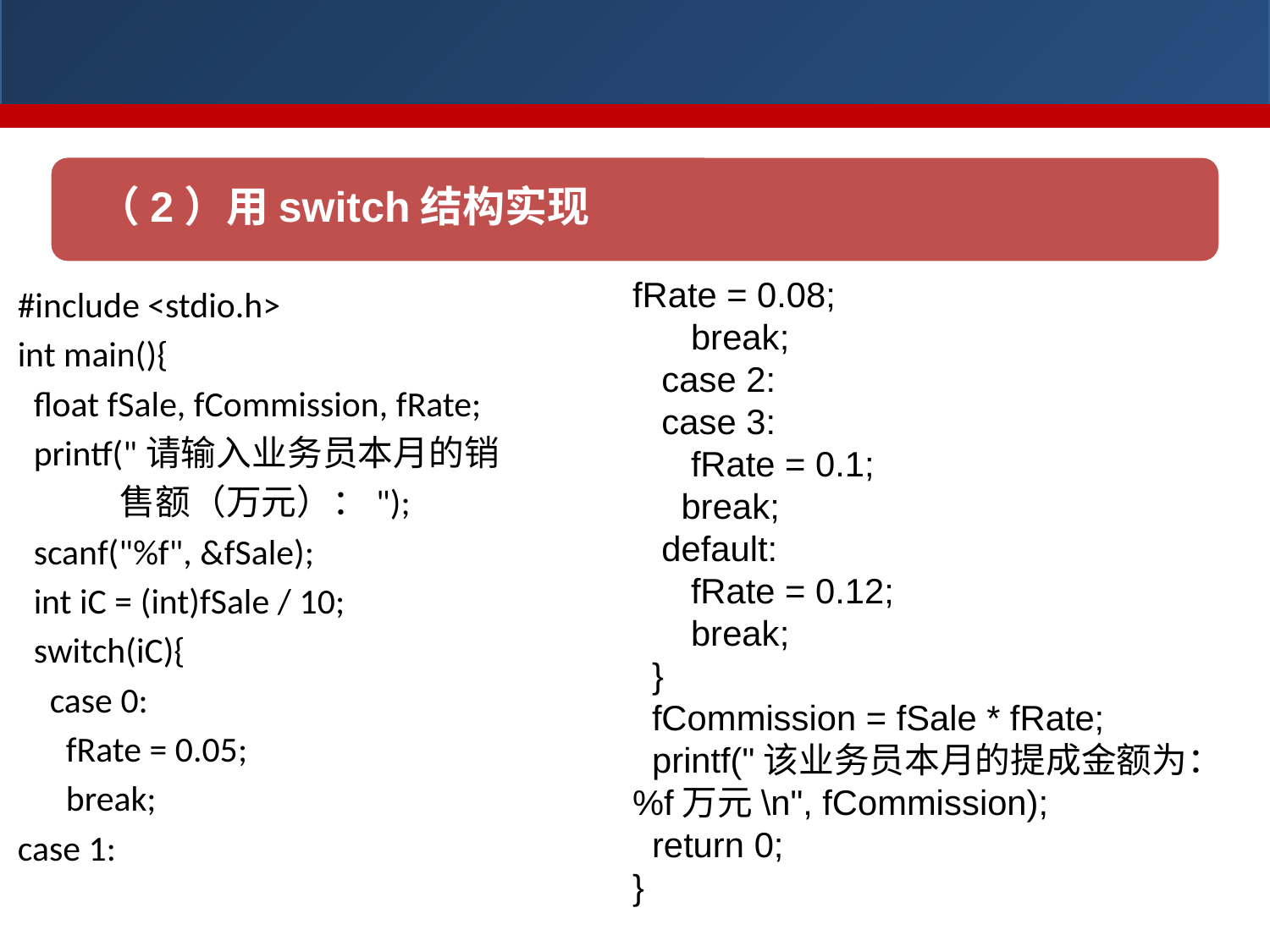

（2）用switch结构实现

fRate = 0.08;
      break;
   case 2:
   case 3:
      fRate = 0.1;
     break;
   default:
      fRate = 0.12;
      break;
  }
  fCommission = fSale * fRate;
  printf("该业务员本月的提成金额为： %f万元\n", fCommission);
  return 0;
}
#include <stdio.h>
int main(){
  float fSale, fCommission, fRate;
  printf("请输入业务员本月的销
            售额（万元）：");
  scanf("%f", &fSale);
  int iC = (int)fSale / 10;
  switch(iC){
    case 0:
      fRate = 0.05;
      break;
case 1: